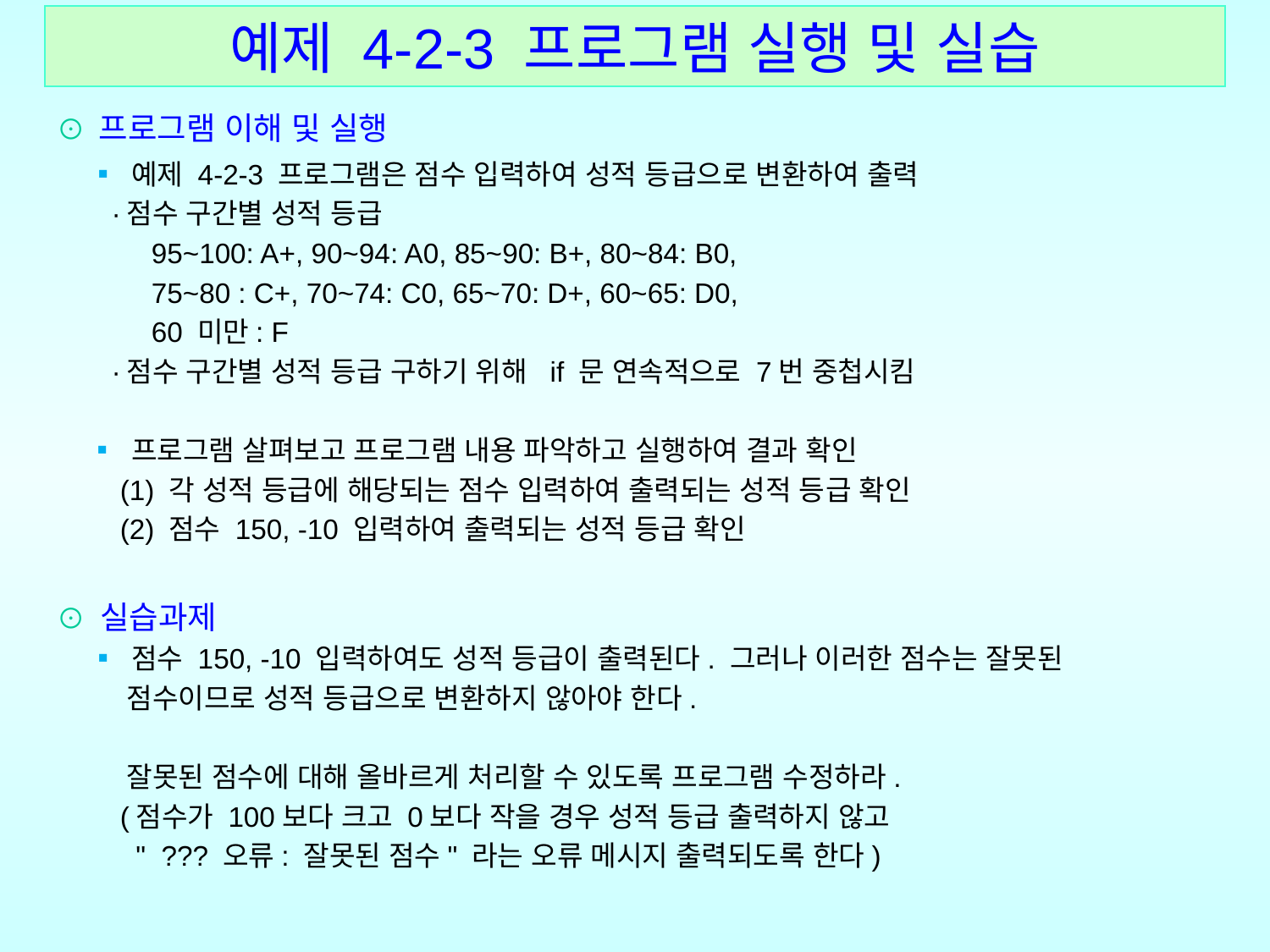

예제 4-2-3 프로그램 실행 및 실습
⊙ 프로그램 이해 및 실행
    ▪ 예제 4-2-3 프로그램은 점수 입력하여 성적 등급으로 변환하여 출력
       ∙점수 구간별 성적 등급
            95~100: A+, 90~94: A0, 85~90: B+, 80~84: B0,
            75~80 : C+, 70~74: C0, 65~70: D+, 60~65: D0,
            60 미만: F
       ∙점수 구간별 성적 등급 구하기 위해  if 문 연속적으로 7번 중첩시킴

    ▪ 프로그램 살펴보고 프로그램 내용 파악하고 실행하여 결과 확인
        (1) 각 성적 등급에 해당되는 점수 입력하여 출력되는 성적 등급 확인
        (2) 점수 150, -10 입력하여 출력되는 성적 등급 확인

⊙ 실습과제
    ▪ 점수 150, -10 입력하여도 성적 등급이 출력된다. 그러나 이러한 점수는 잘못된
        점수이므로 성적 등급으로 변환하지 않아야 한다.

        잘못된 점수에 대해 올바르게 처리할 수 있도록 프로그램 수정하라.
        (점수가 100보다 크고 0보다 작을 경우 성적 등급 출력하지 않고
          "  ??? 오류: 잘못된 점수" 라는 오류 메시지 출력되도록 한다)